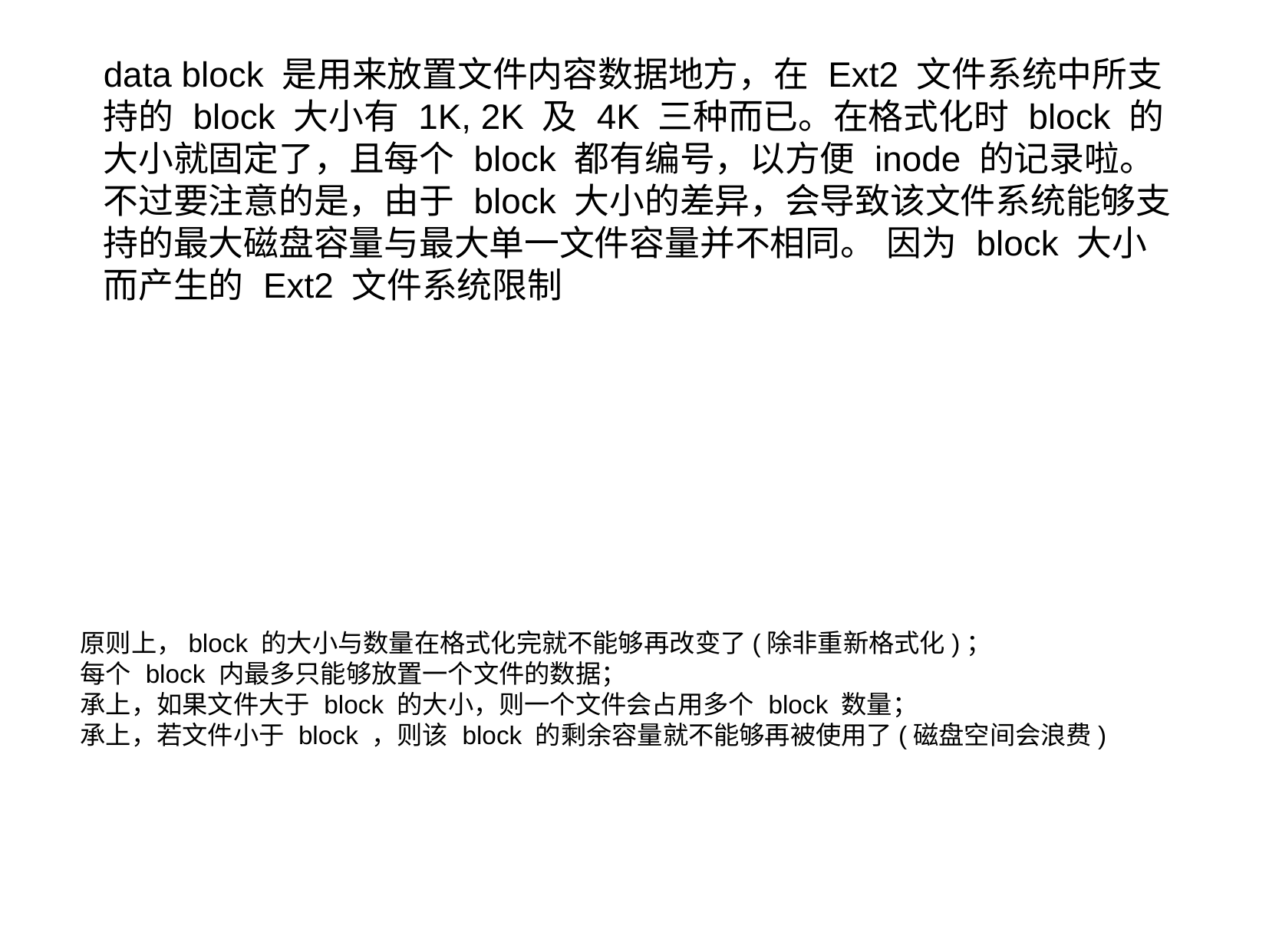

data block 是用来放置文件内容数据地方，在 Ext2 文件系统中所支持的 block 大小有 1K, 2K 及 4K 三种而已。在格式化时 block 的大小就固定了，且每个 block 都有编号，以方便 inode 的记录啦。 不过要注意的是，由于 block 大小的差异，会导致该文件系统能够支持的最大磁盘容量与最大单一文件容量并不相同。 因为 block 大小而产生的 Ext2 文件系统限制
原则上，block 的大小与数量在格式化完就不能够再改变了(除非重新格式化)；
每个 block 内最多只能够放置一个文件的数据；
承上，如果文件大于 block 的大小，则一个文件会占用多个 block 数量；
承上，若文件小于 block ，则该 block 的剩余容量就不能够再被使用了(磁盘空间会浪费)